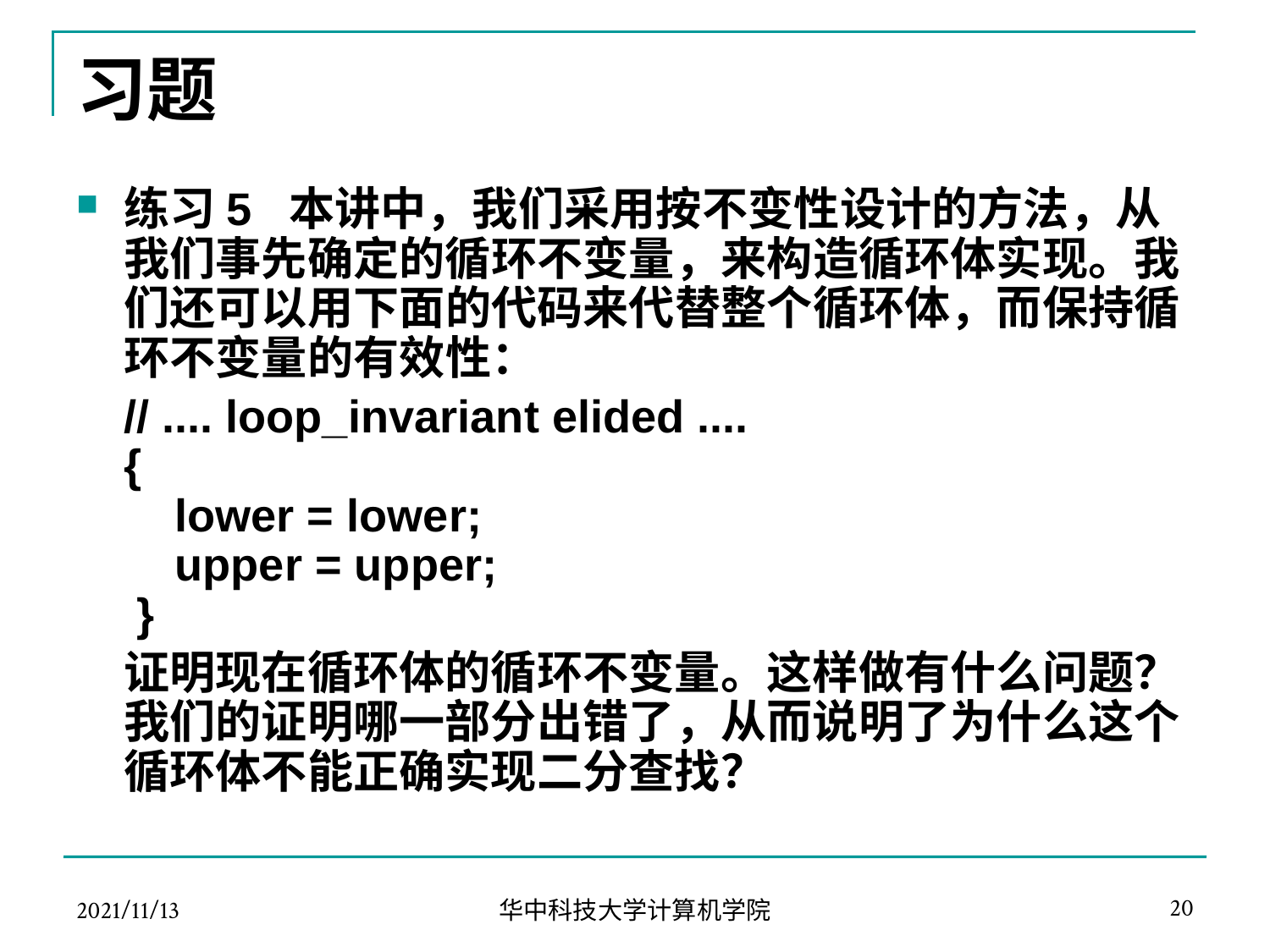

# 习题
练习5  本讲中，我们采用按不变性设计的方法，从我们事先确定的循环不变量，来构造循环体实现。我们还可以用下面的代码来代替整个循环体，而保持循环不变量的有效性：
	// .... loop_invariant elided ....
{
    lower = lower;
    upper = upper;
 }
	证明现在循环体的循环不变量。这样做有什么问题？我们的证明哪一部分出错了，从而说明了为什么这个循环体不能正确实现二分查找？
2021/11/13
20
华中科技大学计算机学院